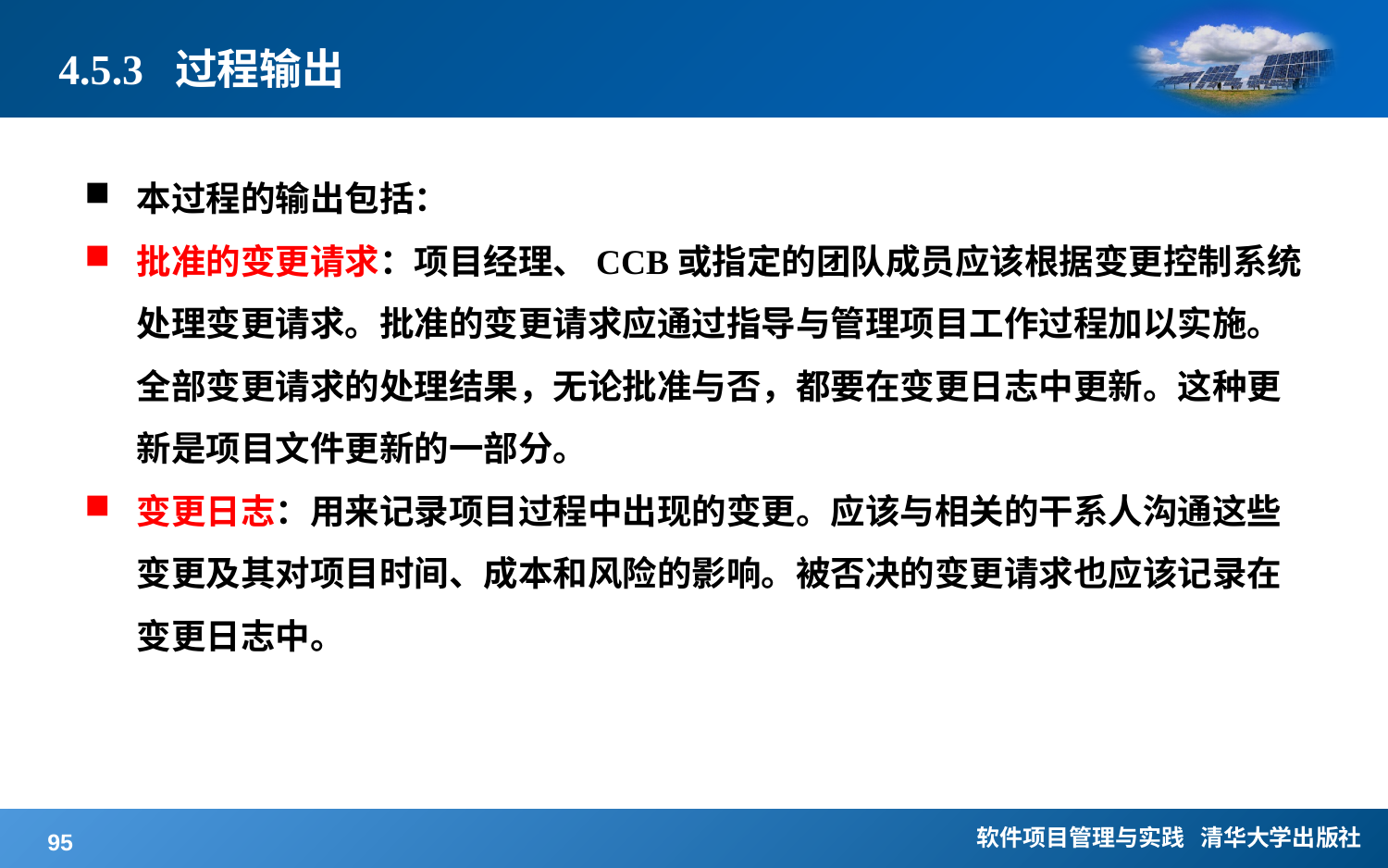

# 4.5.3  过程输出
本过程的输出包括：
批准的变更请求：项目经理、CCB或指定的团队成员应该根据变更控制系统处理变更请求。批准的变更请求应通过指导与管理项目工作过程加以实施。全部变更请求的处理结果，无论批准与否，都要在变更日志中更新。这种更新是项目文件更新的一部分。
变更日志：用来记录项目过程中出现的变更。应该与相关的干系人沟通这些变更及其对项目时间、成本和风险的影响。被否决的变更请求也应该记录在变更日志中。